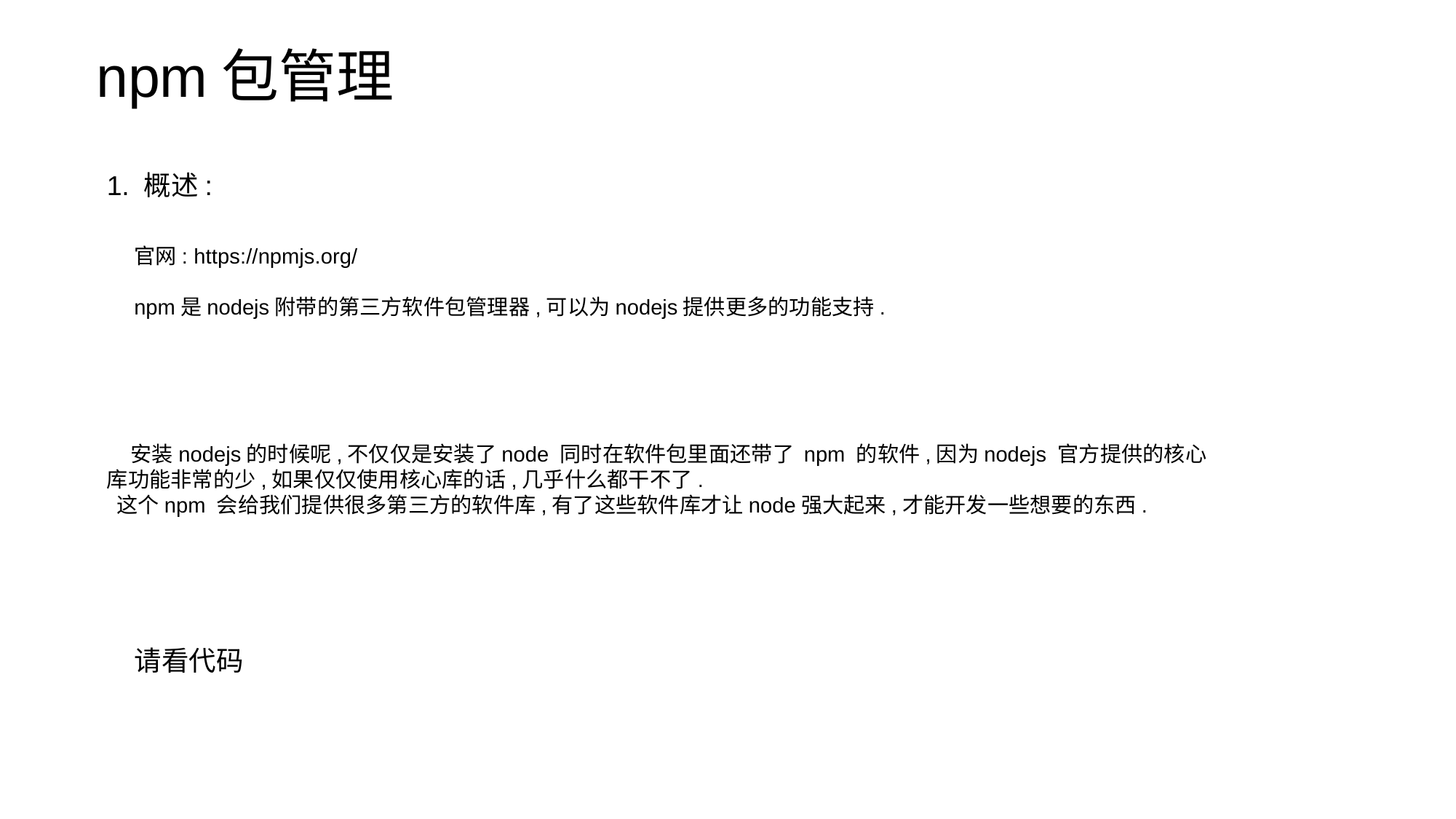

npm包管理
1. 概述:
官网: https://npmjs.org/

npm是nodejs附带的第三方软件包管理器,可以为nodejs提供更多的功能支持.
    安装nodejs的时候呢,不仅仅是安装了node 同时在软件包里面还带了 npm 的软件,因为nodejs 官方提供的核心库功能非常的少,如果仅仅使用核心库的话,几乎什么都干不了.
 这个npm 会给我们提供很多第三方的软件库,有了这些软件库才让node强大起来,才能开发一些想要的东西.
请看代码